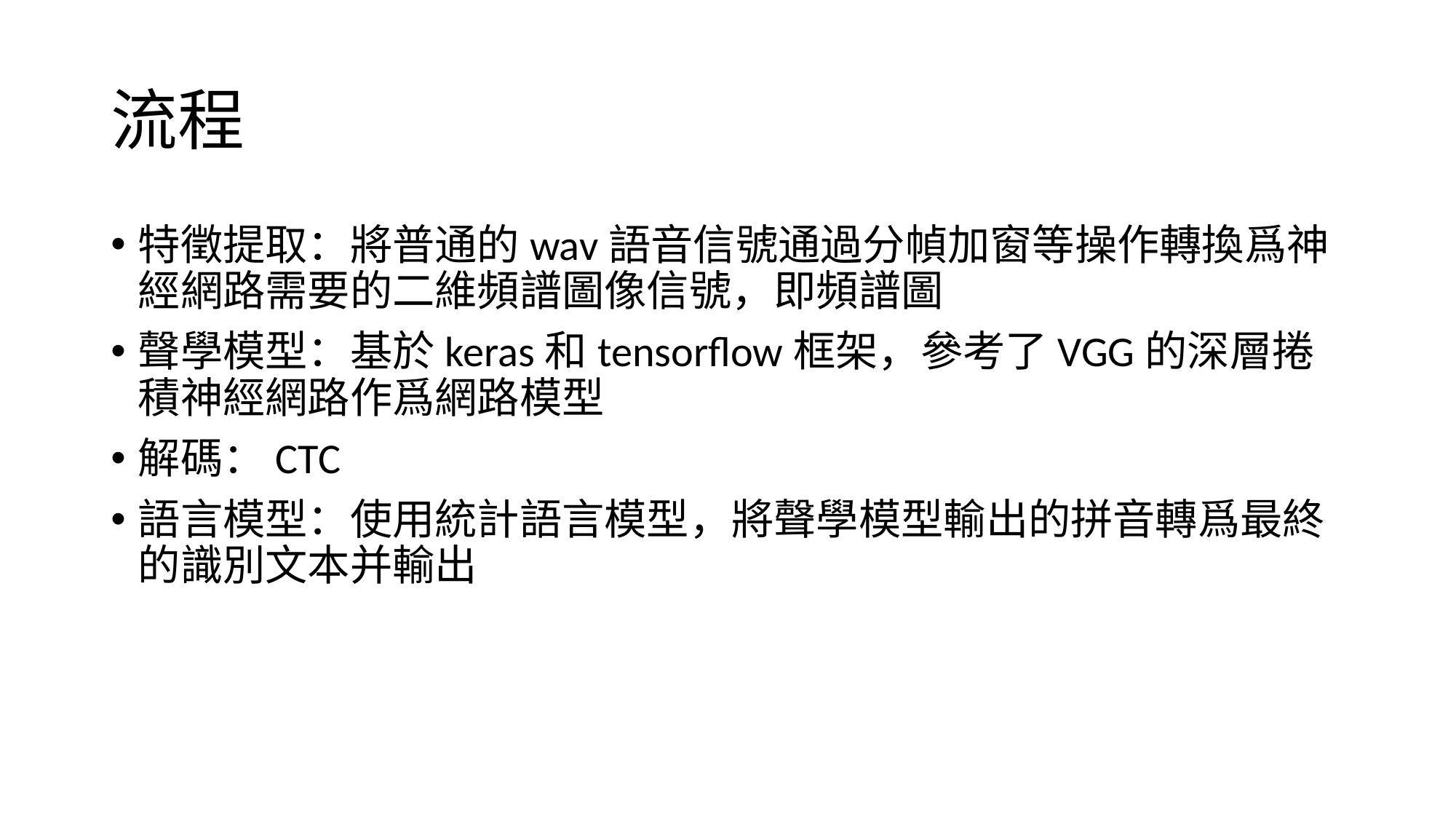

# 流程
特徵提取：將普通的wav語音信號通過分幀加窗等操作轉換爲神經網路需要的二維頻譜圖像信號，即頻譜圖
聲學模型：基於keras和tensorflow框架，參考了VGG的深層捲積神經網路作爲網路模型
解碼：CTC
語言模型：使用統計語言模型，將聲學模型輸出的拼音轉爲最終的識別文本并輸出